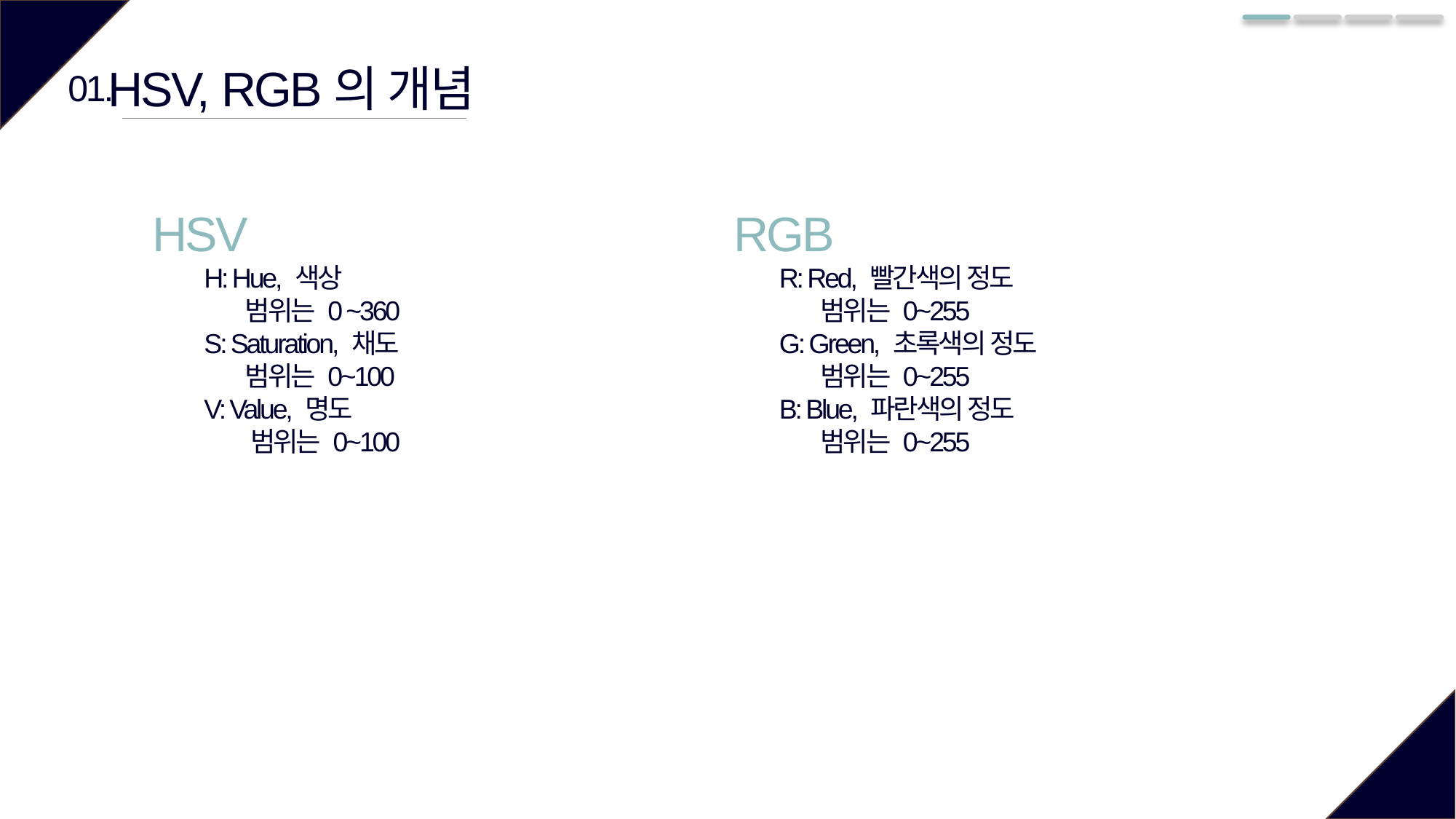

HSV, RGB의 개념
01.
HSV
RGB
H: Hue, 색상
      범위는 0 ~360
S: Saturation, 채도
      범위는 0~100
V: Value, 명도
       범위는 0~100
R: Red, 빨간색의 정도
      범위는 0~255
G: Green, 초록색의 정도
      범위는 0~255
B: Blue, 파란색의 정도
      범위는 0~255